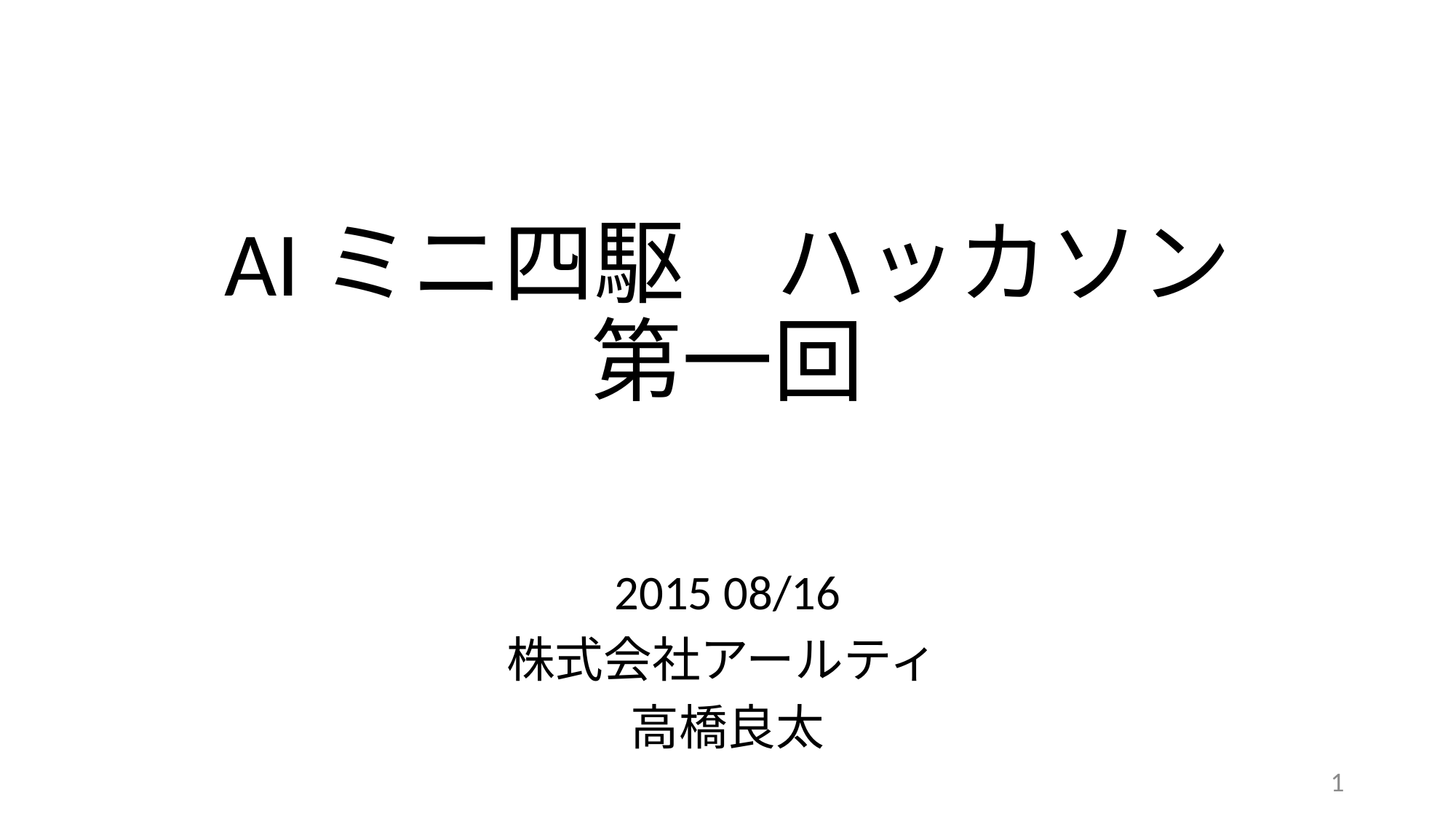

# AIミニ四駆　ハッカソン 第一回
2015 08/16
株式会社アールティ
高橋良太

1